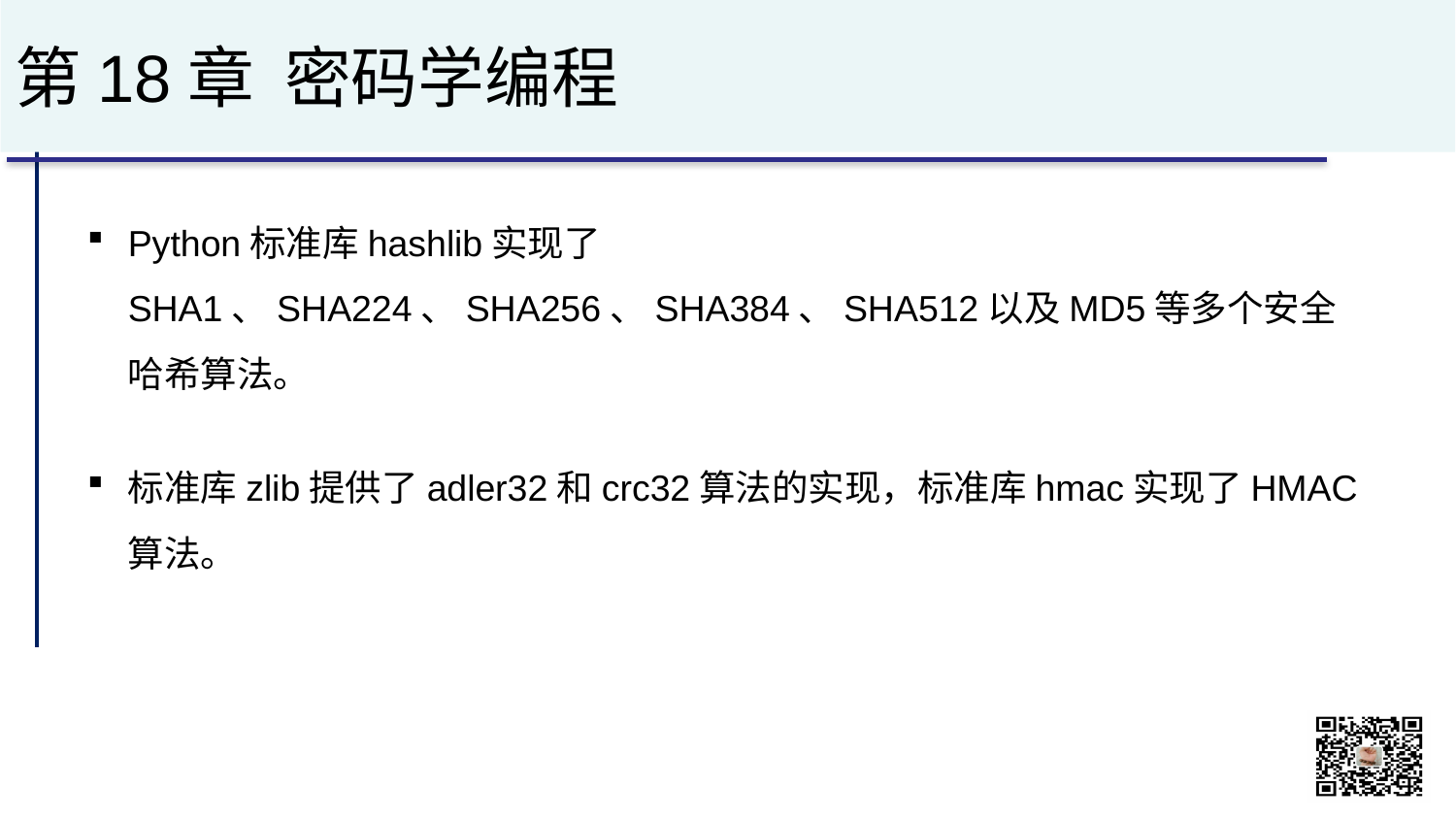

# 第18章  密码学编程
Python标准库hashlib实现了SHA1、SHA224、SHA256、SHA384、SHA512以及MD5等多个安全哈希算法。
标准库zlib提供了adler32和crc32算法的实现，标准库hmac实现了HMAC算法。